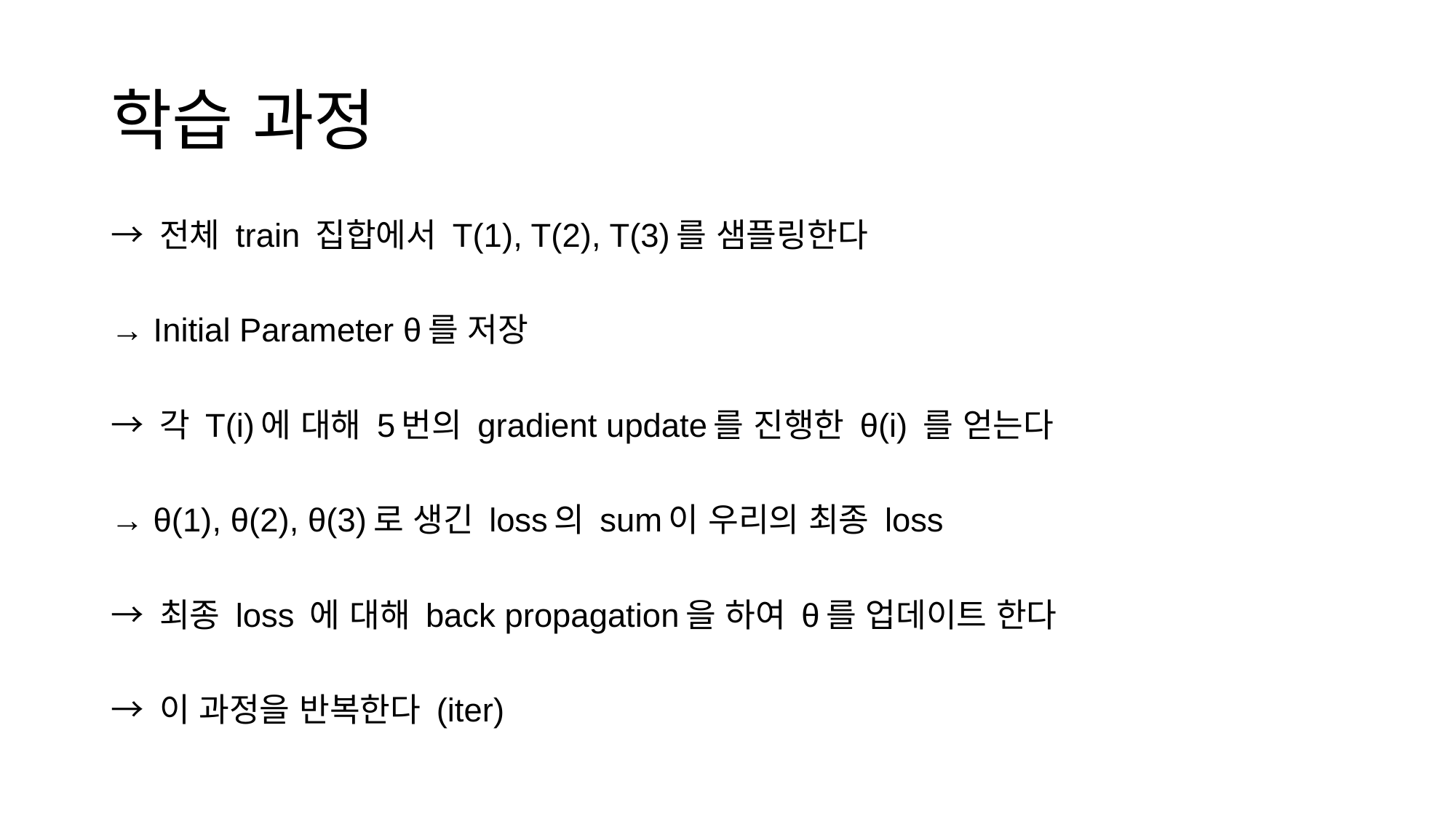

# 학습 과정
→ 전체 train 집합에서 T(1), T(2), T(3)를 샘플링한다

→ Initial Parameter θ를 저장

→ 각 T(i)에 대해 5번의 gradient update를 진행한 θ(i) 를 얻는다

→ θ(1), θ(2), θ(3)로 생긴 loss의 sum이 우리의 최종 loss

→ 최종 loss 에 대해 back propagation을 하여 θ를 업데이트 한다

→ 이 과정을 반복한다 (iter)